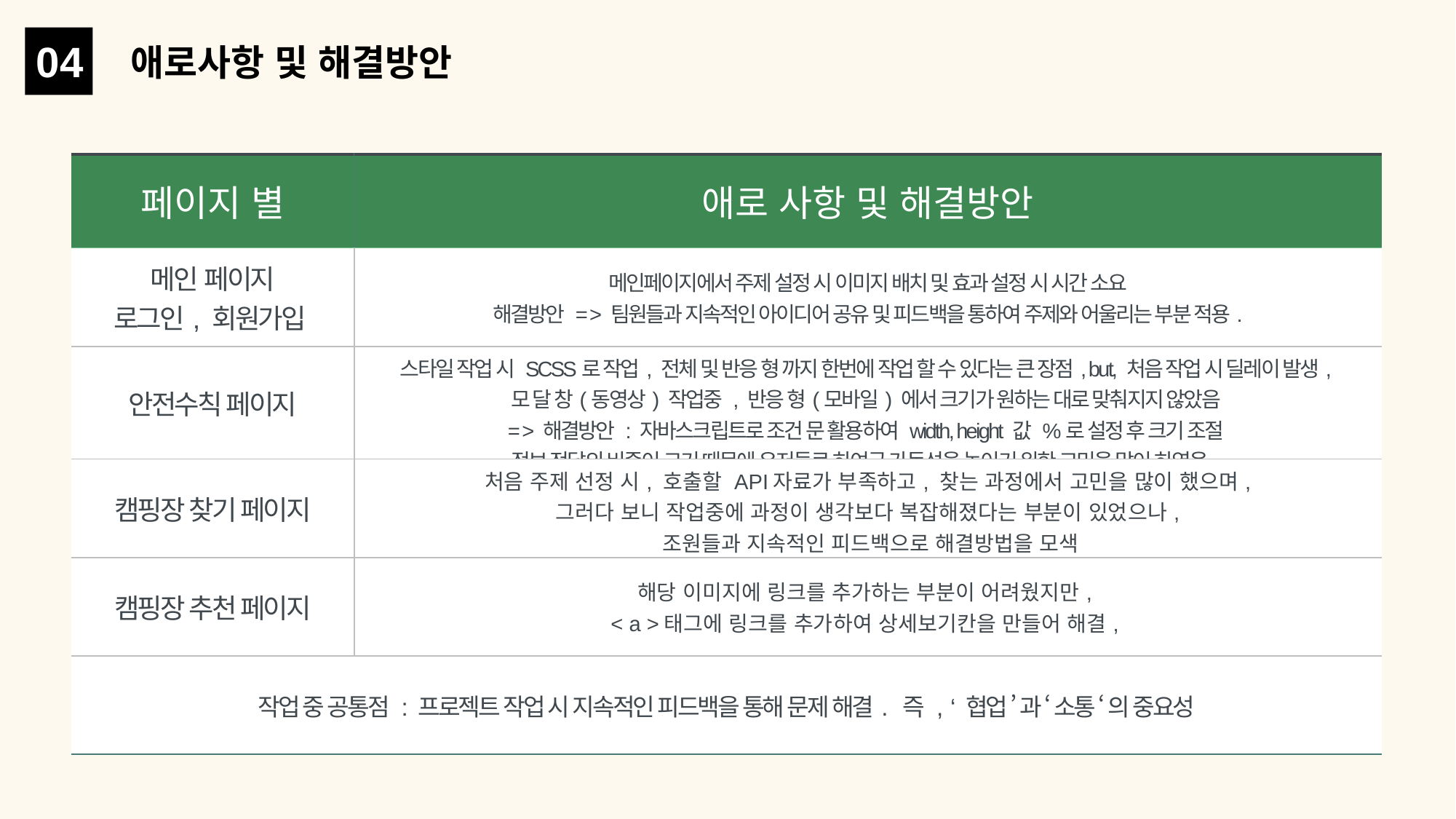

04
애로사항 및 해결방안
| 페이지 별 | 애로 사항 및 해결방안 |
| --- | --- |
| 메인 페이지 로그인, 회원가입 | 메인페이지에서 주제 설정 시 이미지 배치 및 효과 설정 시 시간 소요 해결방안 = > 팀원들과 지속적인 아이디어 공유 및 피드백을 통하여 주제와 어울리는 부분 적용. |
| 안전수칙 페이지 | 스타일 작업 시 SCSS로 작업, 전체 및 반응 형 까지 한번에 작업 할 수 있다는 큰 장점, but, 처음 작업 시 딜레이 발생, 모 달 창(동영상) 작업중 , 반응 형(모바일) 에서 크기가 원하는 대로 맞춰지지 않았음 = > 해결방안 : 자바스크립트로 조건 문 활용하여 width, height 값 %로 설정 후 크기 조절 정보 전달의 비중이 크기 때문에 유저들로 하여금 가독성을 높이기 위한 고민을 많이 하였음. |
| 캠핑장 찾기 페이지 | 처음 주제 선정 시, 호출할 API자료가 부족하고, 찾는 과정에서 고민을 많이 했으며, 그러다 보니 작업중에 과정이 생각보다 복잡해졌다는 부분이 있었으나, 조원들과 지속적인 피드백으로 해결방법을 모색 |
| 캠핑장 추천 페이지 | 해당 이미지에 링크를 추가하는 부분이 어려웠지만, < a >태그에 링크를 추가하여 상세보기칸을 만들어 해결, |
| 작업 중 공통점 : 프로젝트 작업 시 지속적인 피드백을 통해 문제 해결. 즉 , ‘ 협업 ’ 과 ‘ 소통 ‘ 의 중요성 |  |